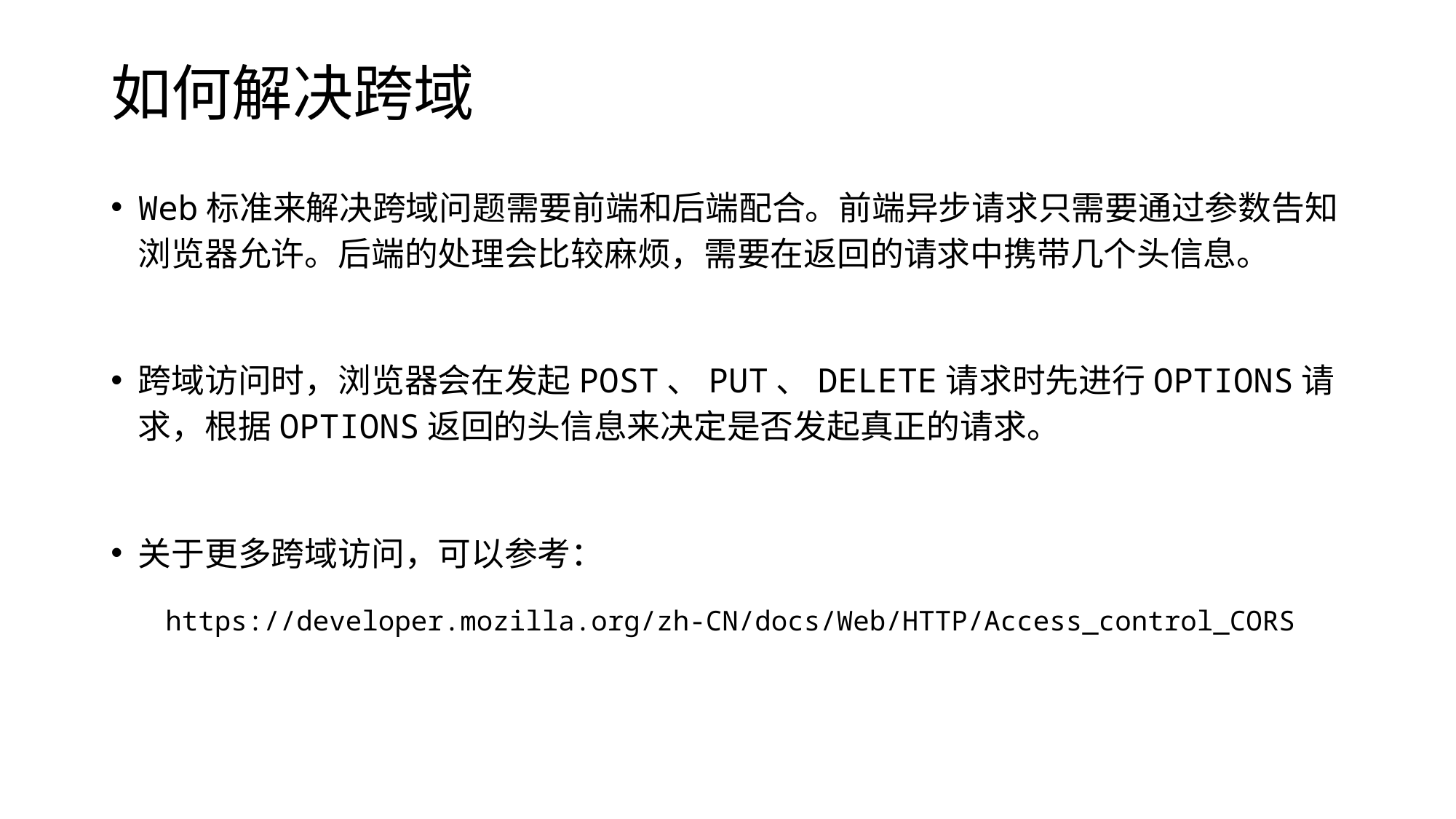

# 如何解决跨域
Web标准来解决跨域问题需要前端和后端配合。前端异步请求只需要通过参数告知浏览器允许。后端的处理会比较麻烦，需要在返回的请求中携带几个头信息。

跨域访问时，浏览器会在发起POST、PUT、DELETE请求时先进行OPTIONS请求，根据OPTIONS返回的头信息来决定是否发起真正的请求。

关于更多跨域访问，可以参考：
https://developer.mozilla.org/zh-CN/docs/Web/HTTP/Access_control_CORS